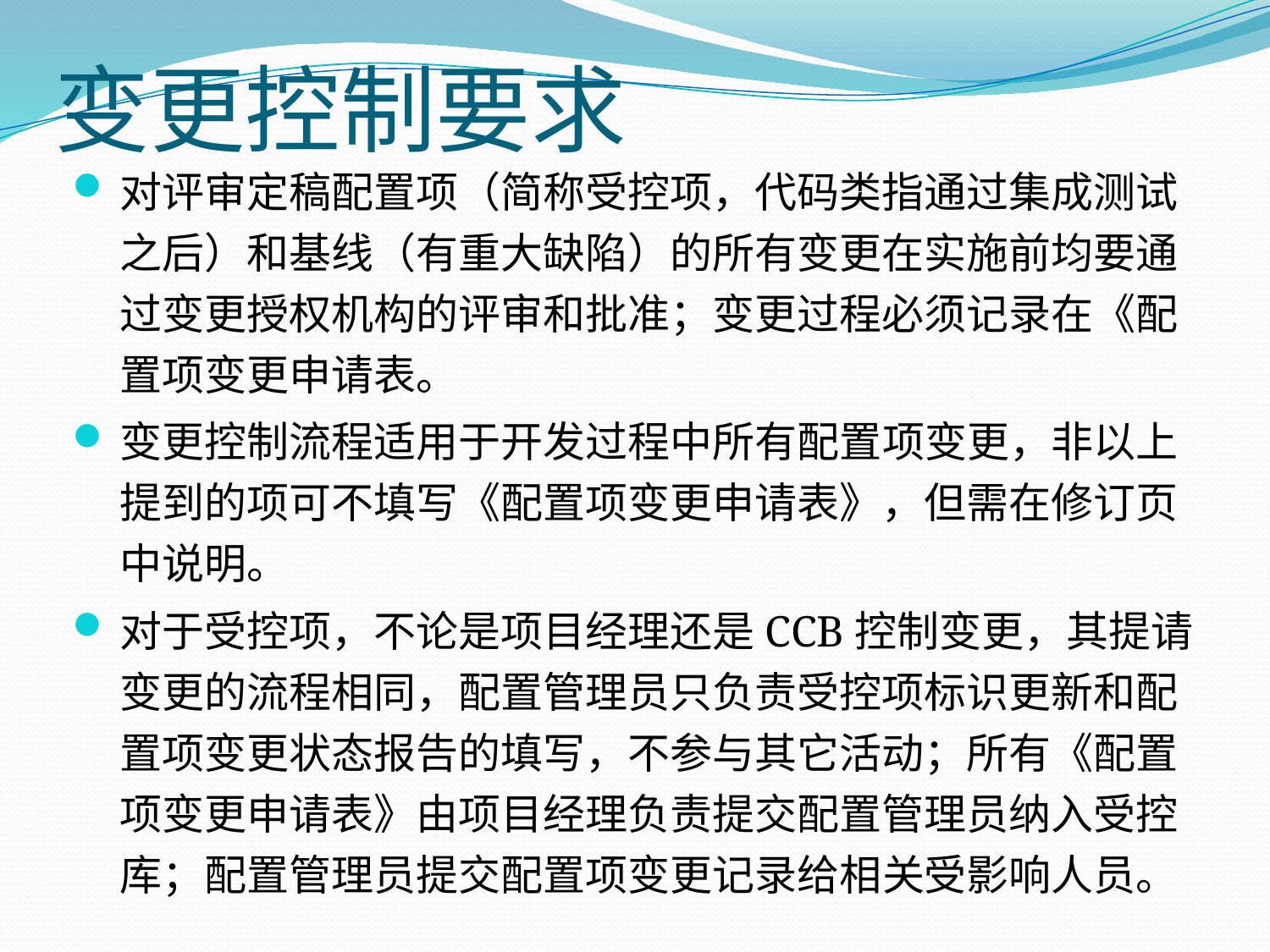

变更控制要求
对评审定稿配置项（简称受控项，代码类指通过集成测试之后）和基线（有重大缺陷）的所有变更在实施前均要通过变更授权机构的评审和批准；变更过程必须记录在《配置项变更申请表。
变更控制流程适用于开发过程中所有配置项变更，非以上提到的项可不填写《配置项变更申请表》，但需在修订页中说明。
对于受控项，不论是项目经理还是CCB控制变更，其提请变更的流程相同，配置管理员只负责受控项标识更新和配置项变更状态报告的填写，不参与其它活动；所有《配置项变更申请表》由项目经理负责提交配置管理员纳入受控库；配置管理员提交配置项变更记录给相关受影响人员。